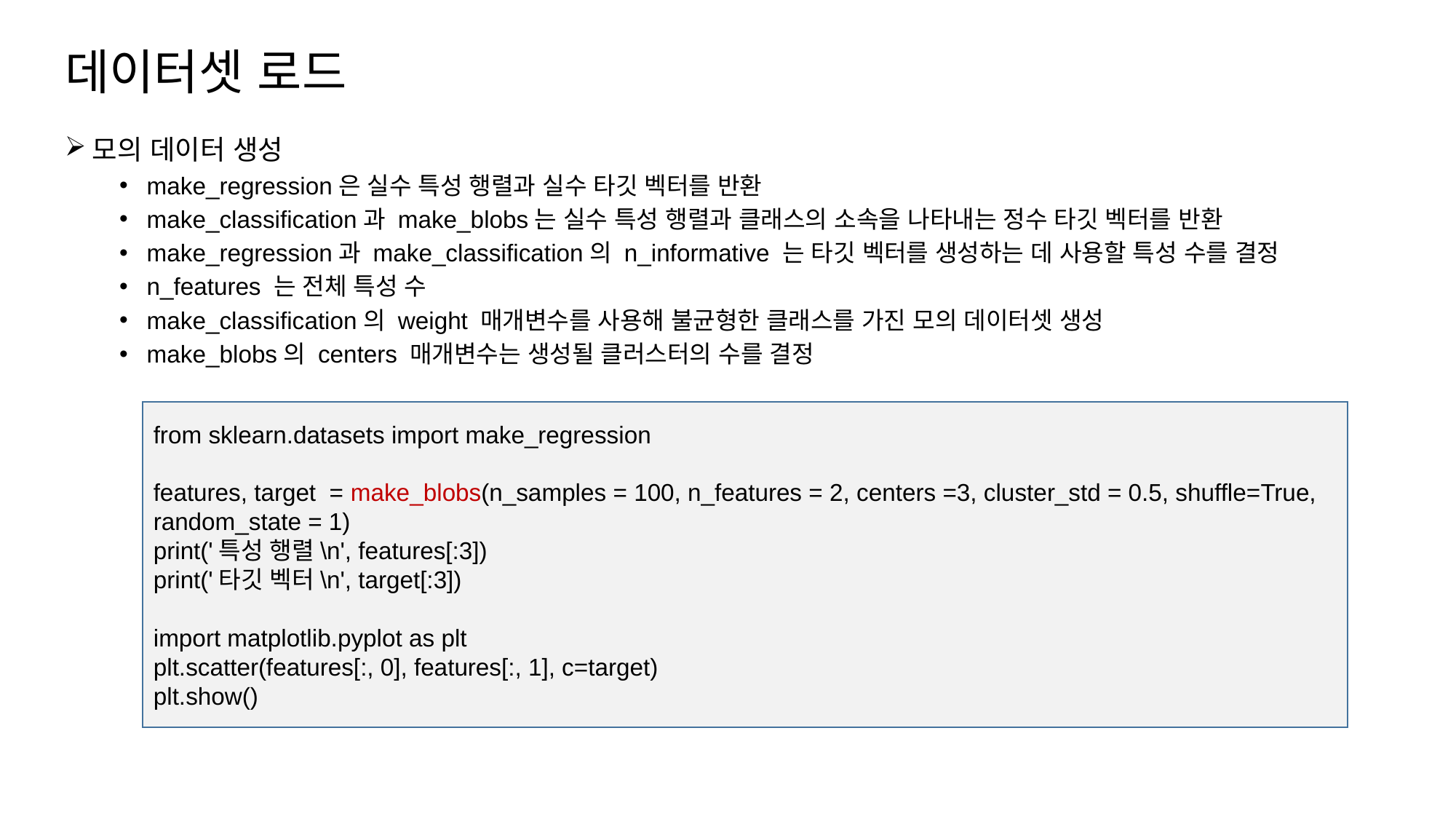

# 데이터셋 로드
모의 데이터 생성
make_regression은 실수 특성 행렬과 실수 타깃 벡터를 반환
make_classification과 make_blobs는 실수 특성 행렬과 클래스의 소속을 나타내는 정수 타깃 벡터를 반환
make_regression과 make_classification의 n_informative 는 타깃 벡터를 생성하는 데 사용할 특성 수를 결정
n_features 는 전체 특성 수
make_classification의 weight 매개변수를 사용해 불균형한 클래스를 가진 모의 데이터셋 생성
make_blobs의 centers 매개변수는 생성될 클러스터의 수를 결정
from sklearn.datasets import make_regression

features, target  = make_blobs(n_samples = 100, n_features = 2, centers =3, cluster_std = 0.5, shuffle=True, random_state = 1)
print('특성 행렬\n', features[:3])
print('타깃 벡터\n', target[:3])

import matplotlib.pyplot as plt
plt.scatter(features[:, 0], features[:, 1], c=target)
plt.show()